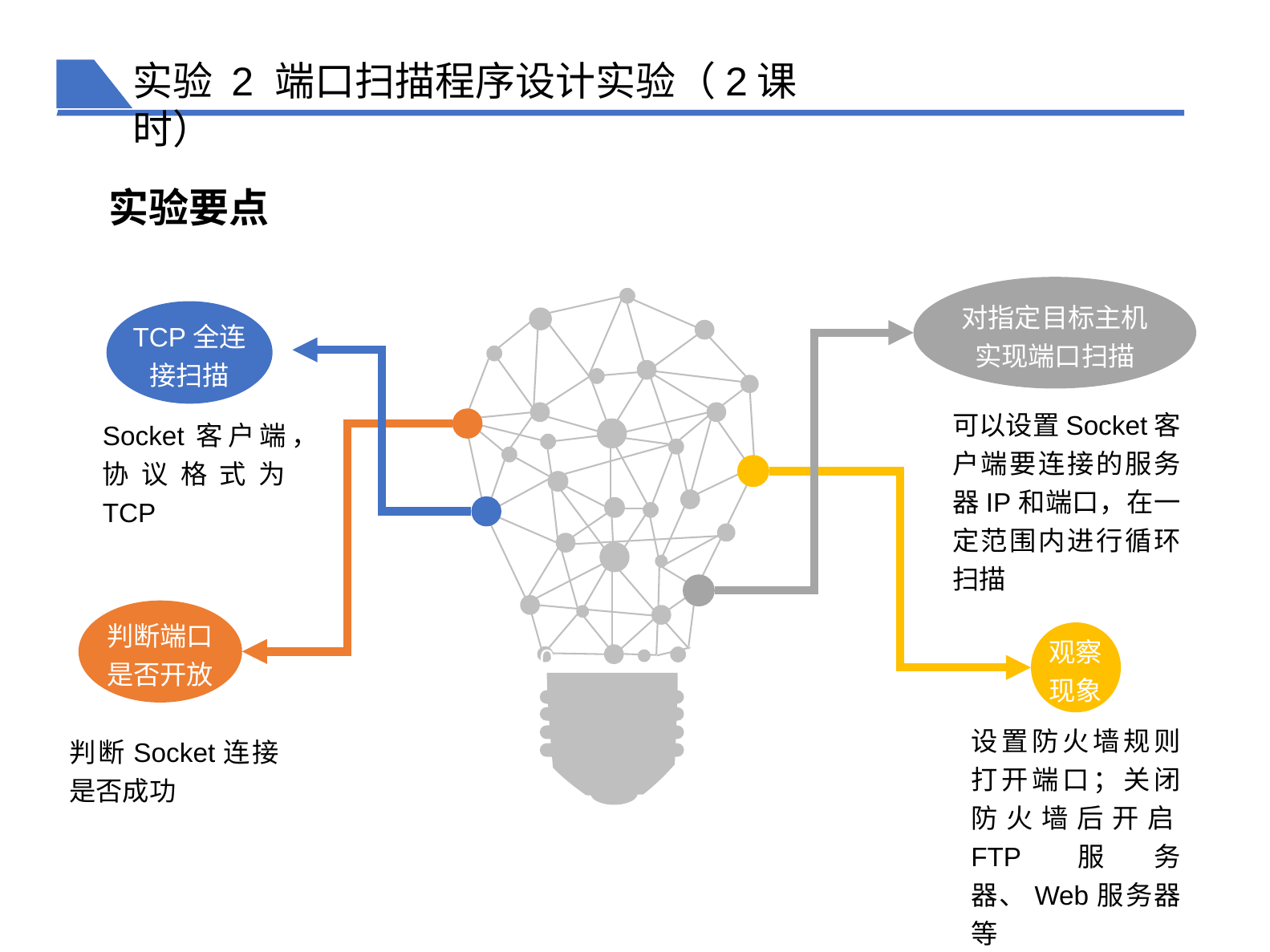

实验 2 端口扫描程序设计实验（2课时）

实验要点
对指定目标主机实现端口扫描

0

TCP全连接扫描
可以设置Socket客户端要连接的服务器IP和端口，在一定范围内进行循环扫描

Socket客户端，协议格式为TCP

判断端口是否开放
观察现象

设置防火墙规则打开端口；关闭防火墙后开启FTP服务器、Web服务器等
判断Socket连接是否成功